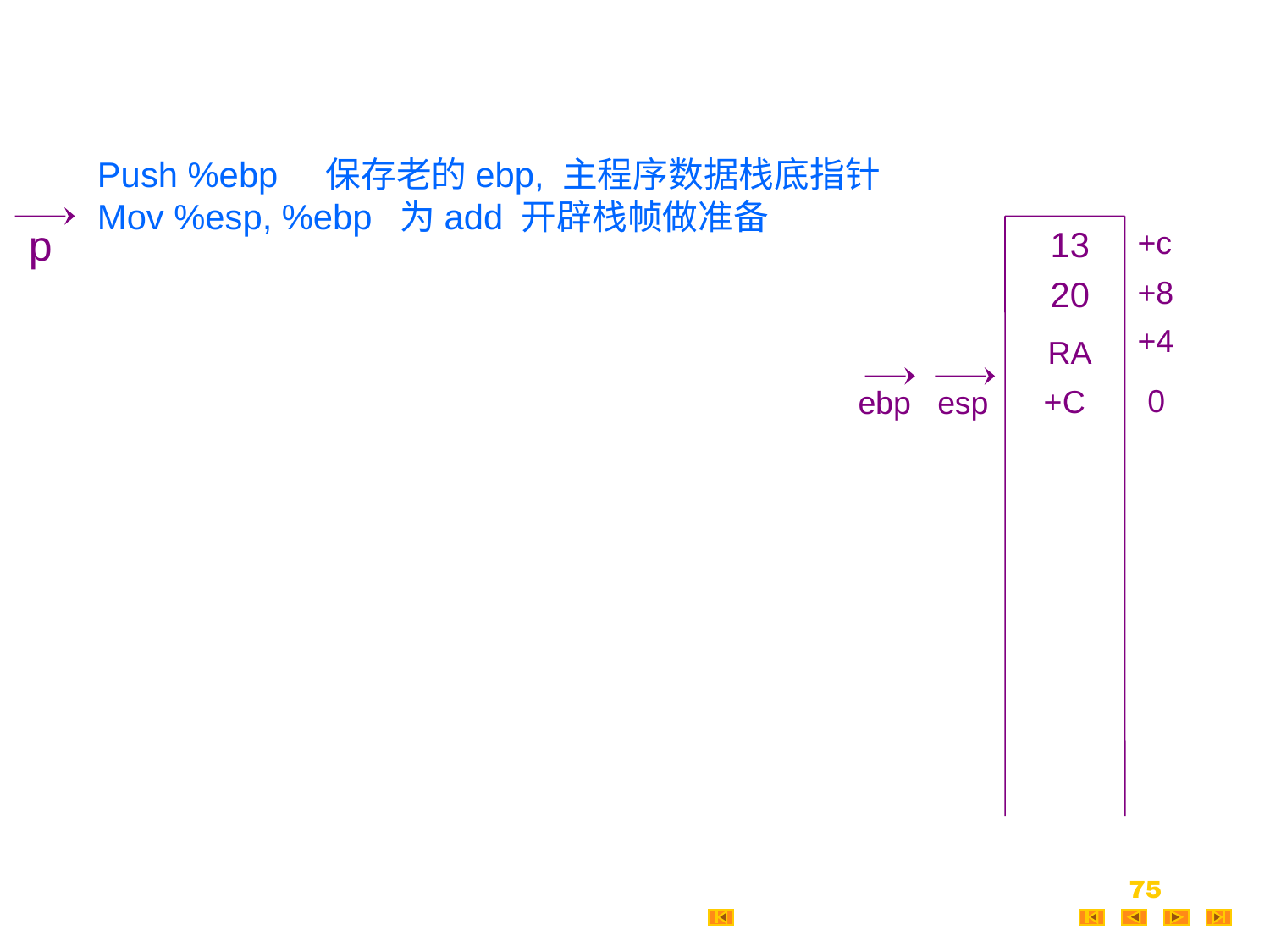

Push %ebp    保存老的ebp, 主程序数据栈底指针
Mov %esp, %ebp  为add 开辟栈帧做准备

p

13
+c

20
+8
+4
RA
0
+C
ebp

esp

75